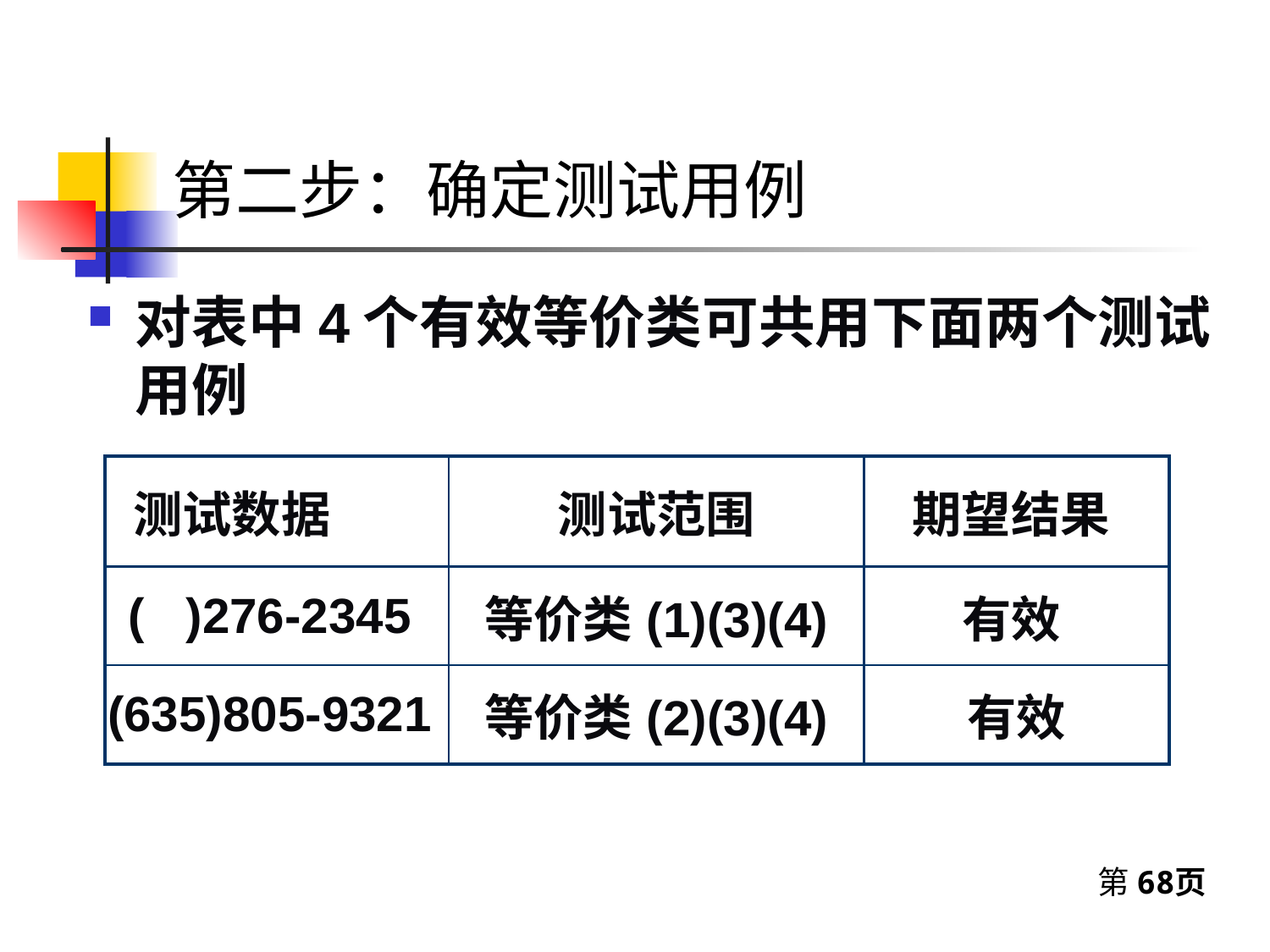

# 第二步：确定测试用例
对表中4个有效等价类可共用下面两个测试用例
| 测试数据 | 测试范围 | 期望结果 |
| --- | --- | --- |
| ( )276-2345 | 等价类(1)(3)(4) | 有效 |
| (635)805-9321 | 等价类(2)(3)(4) | 有效 |